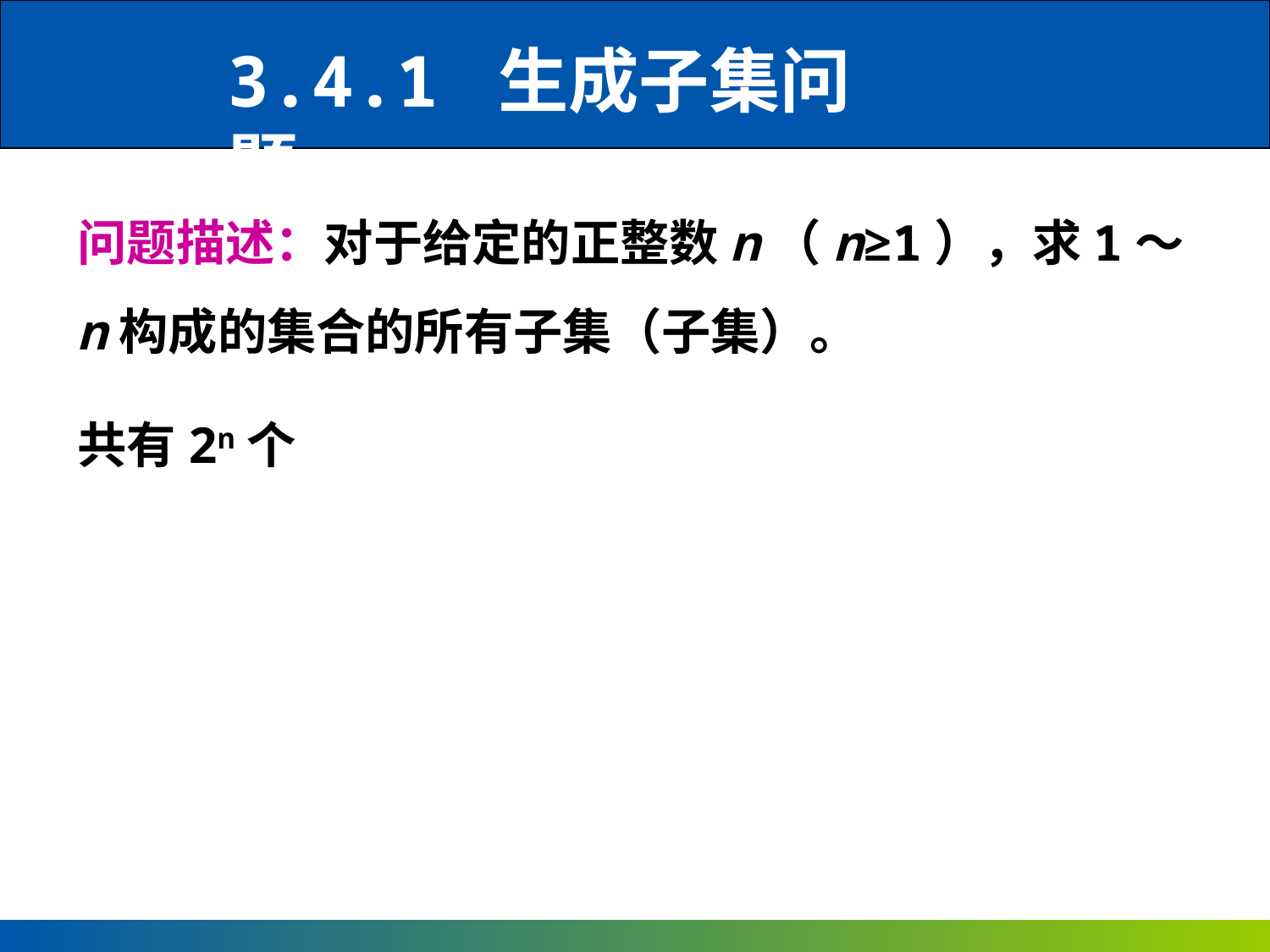

3.4.1 生成子集问题
问题描述：对于给定的正整数n（n≥1），求1～n构成的集合的所有子集（子集）。
共有2n个